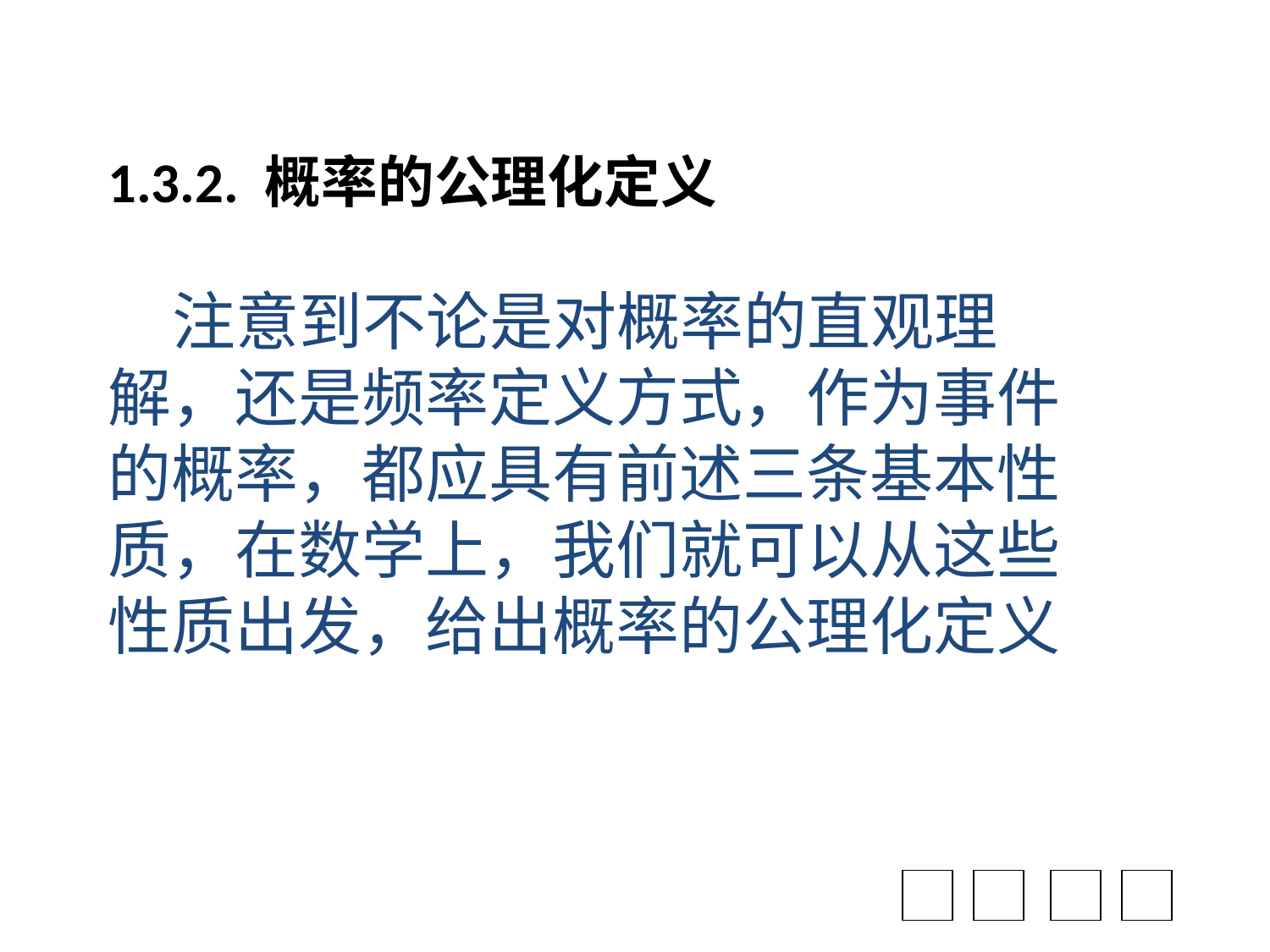

# 1.3.2. 概率的公理化定义
    注意到不论是对概率的直观理解，还是频率定义方式，作为事件的概率，都应具有前述三条基本性质，在数学上，我们就可以从这些性质出发，给出概率的公理化定义